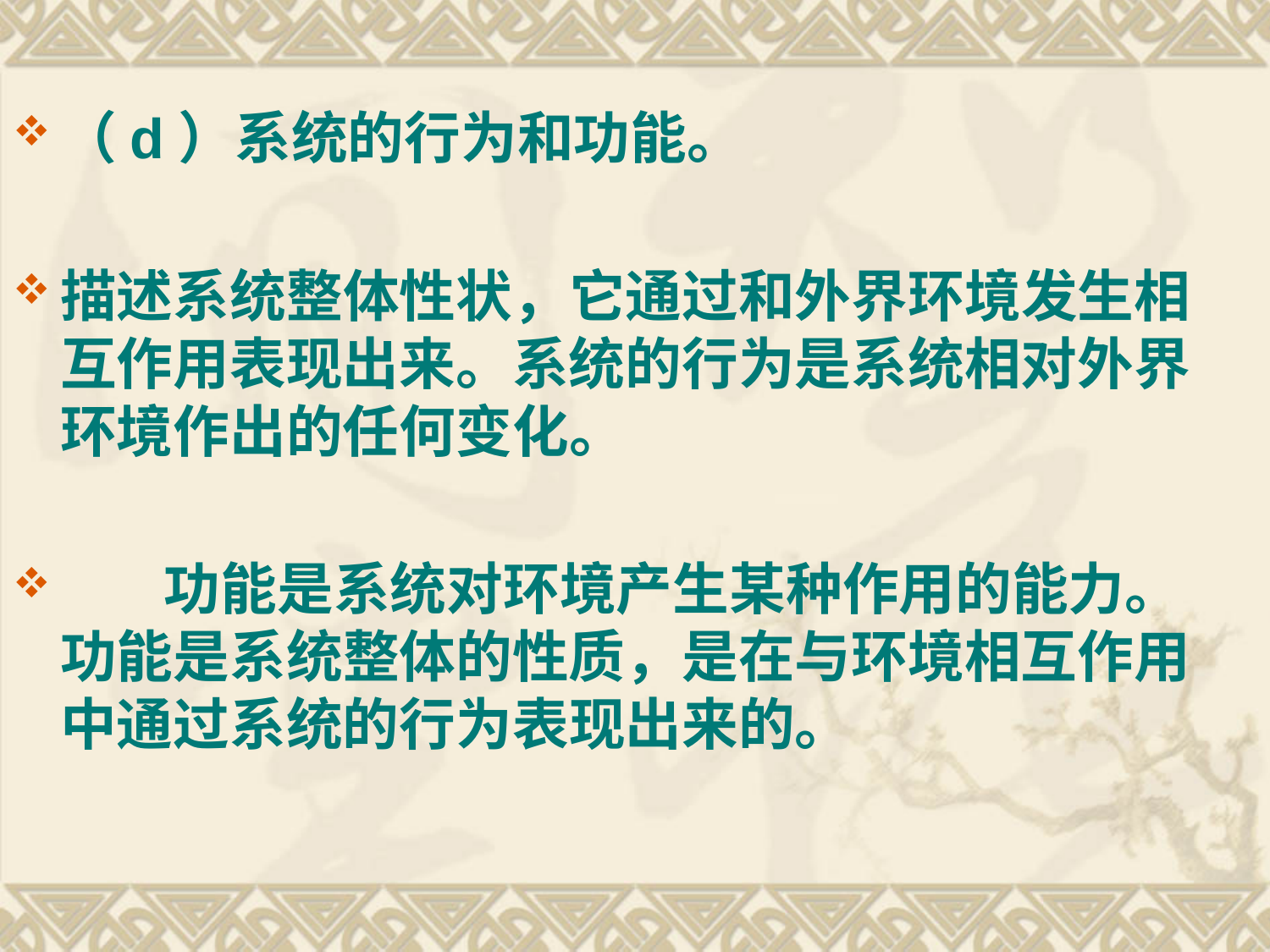

（d）系统的行为和功能。

描述系统整体性状，它通过和外界环境发生相互作用表现出来。系统的行为是系统相对外界环境作出的任何变化。

       功能是系统对环境产生某种作用的能力。功能是系统整体的性质，是在与环境相互作用中通过系统的行为表现出来的。